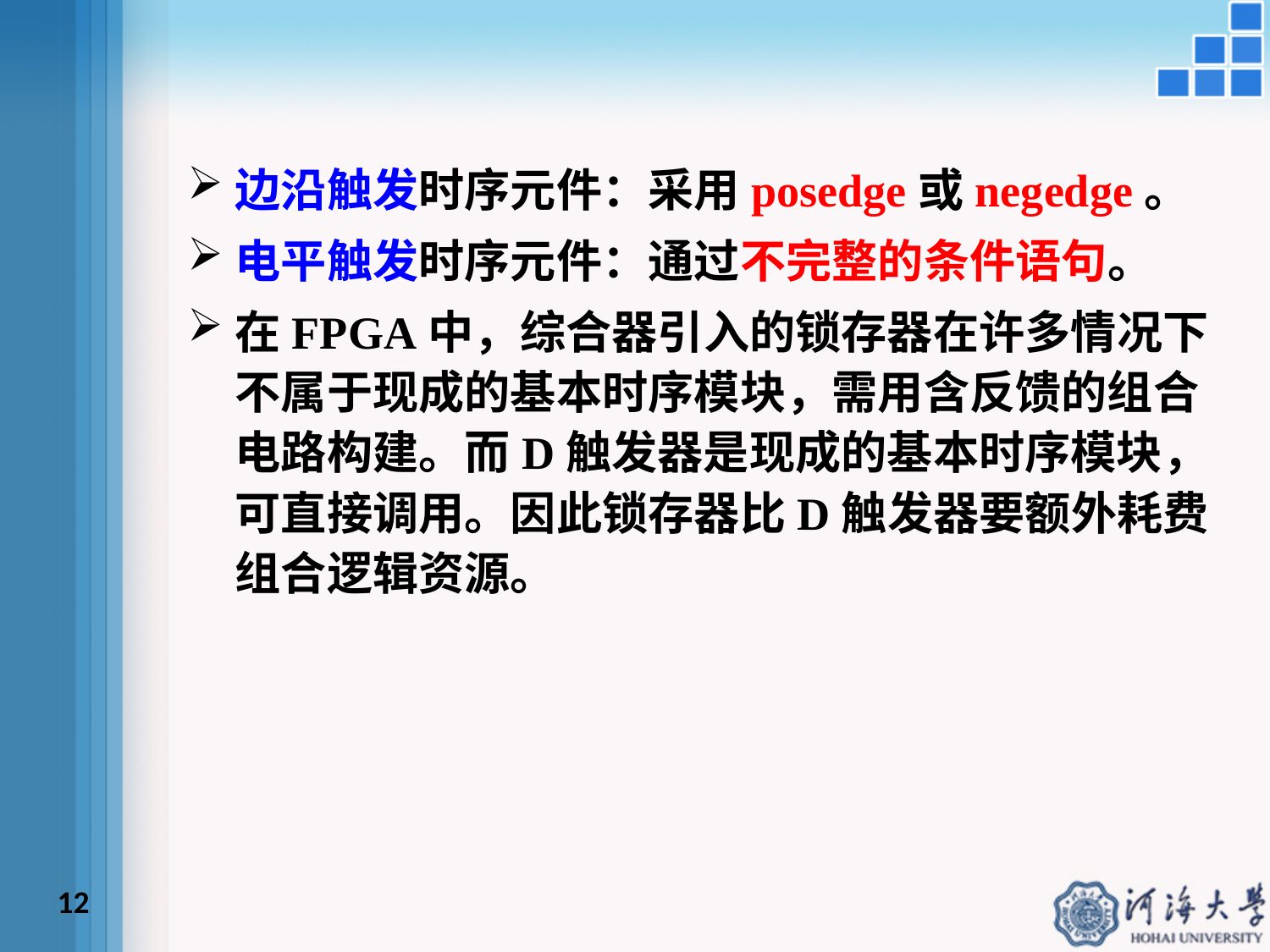

边沿触发时序元件：采用posedge或negedge。
电平触发时序元件：通过不完整的条件语句。
在FPGA中，综合器引入的锁存器在许多情况下不属于现成的基本时序模块，需用含反馈的组合电路构建。而D触发器是现成的基本时序模块，可直接调用。因此锁存器比D触发器要额外耗费组合逻辑资源。
12